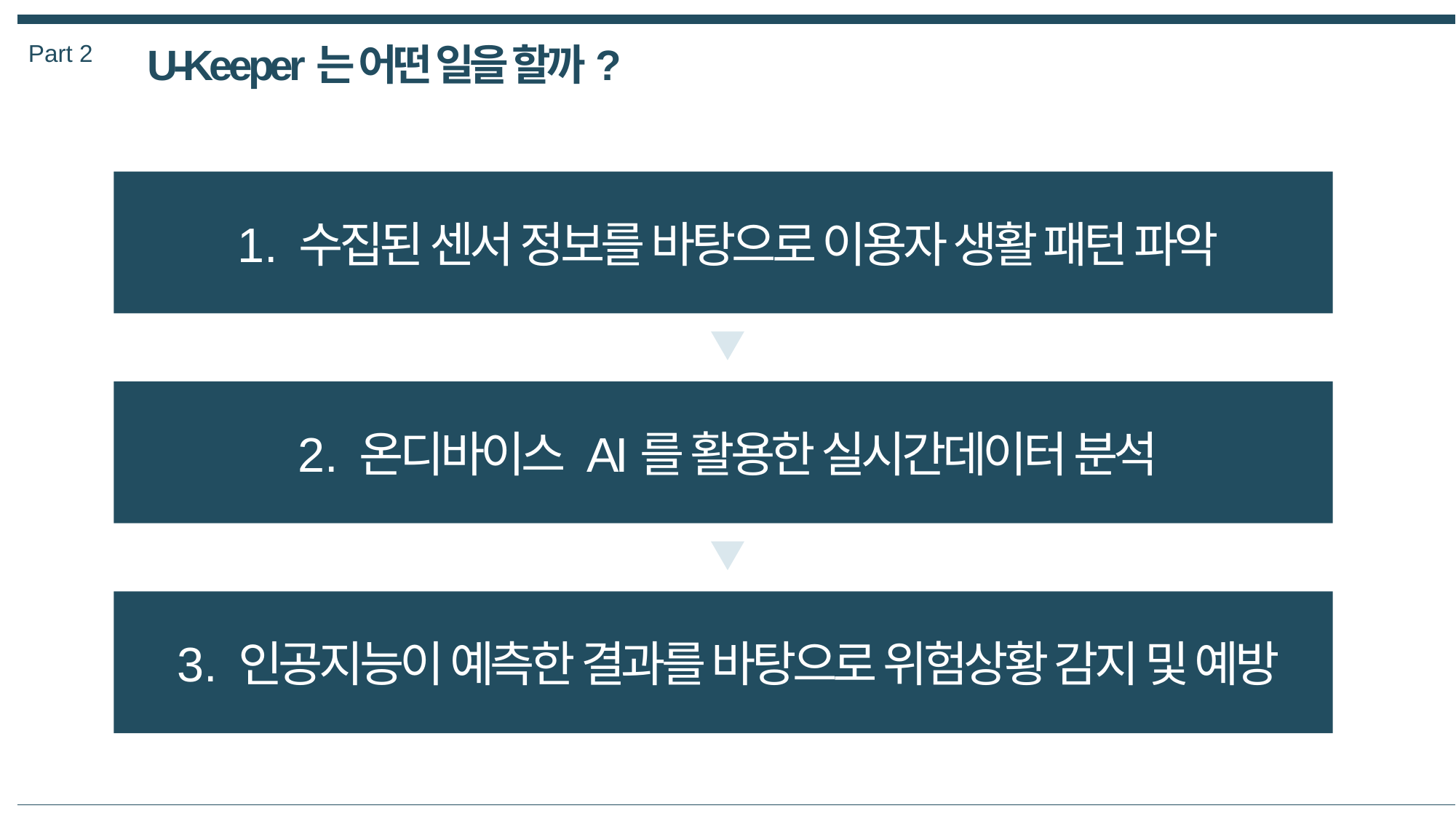

Part 2
U-Keeper는 어떤 일을 할까?

1. 수집된 센서 정보를 바탕으로 이용자 생활 패턴 파악

2. 온디바이스 AI를 활용한 실시간데이터 분석

3. 인공지능이 예측한 결과를 바탕으로 위험상황 감지 및 예방